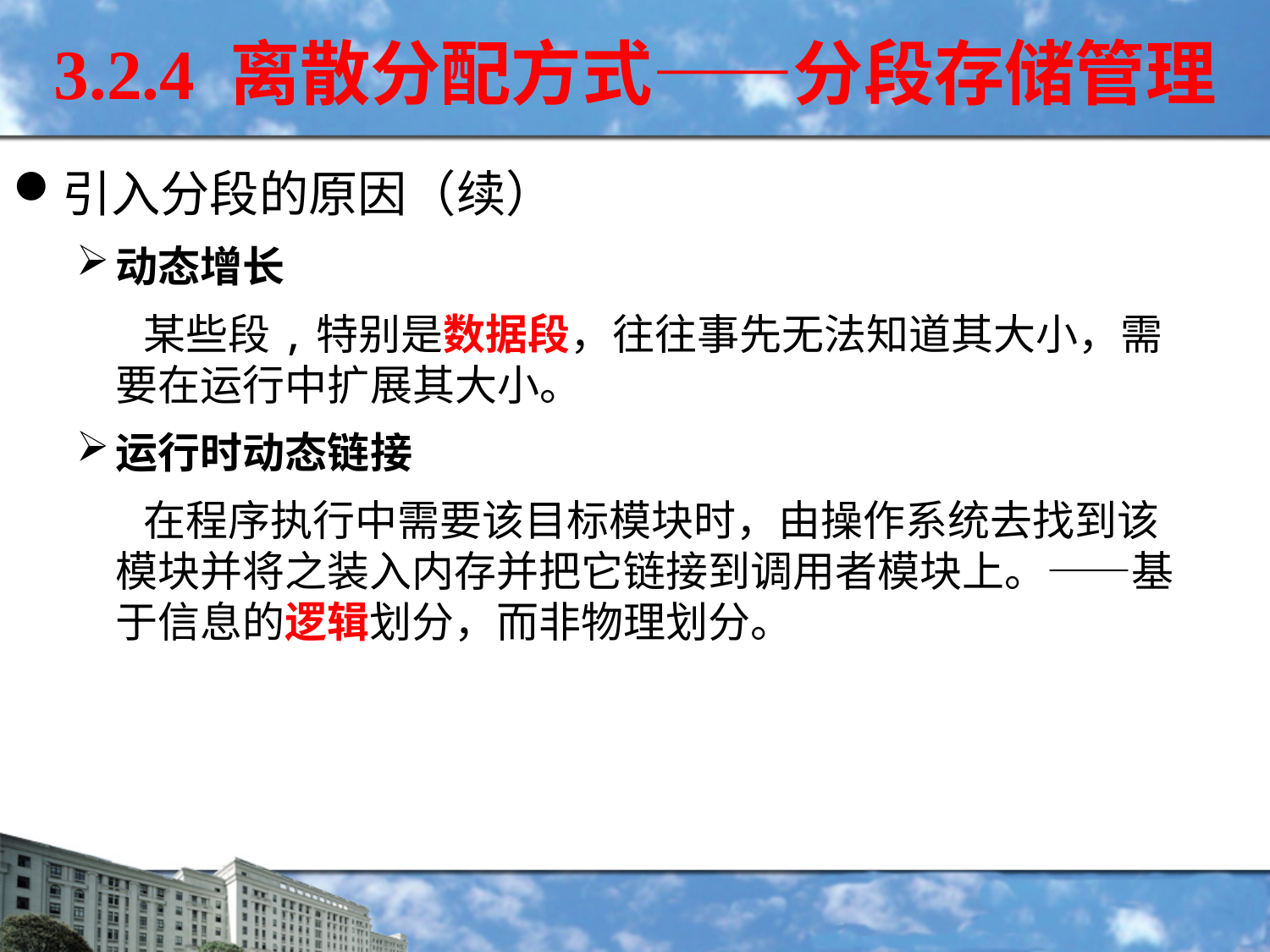

3.2.4 离散分配方式——分段存储管理
引入分段的原因（续）
动态增长
      某些段,特别是数据段，往往事先无法知道其大小，需要在运行中扩展其大小。
运行时动态链接
      在程序执行中需要该目标模块时，由操作系统去找到该模块并将之装入内存并把它链接到调用者模块上。——基于信息的逻辑划分，而非物理划分。